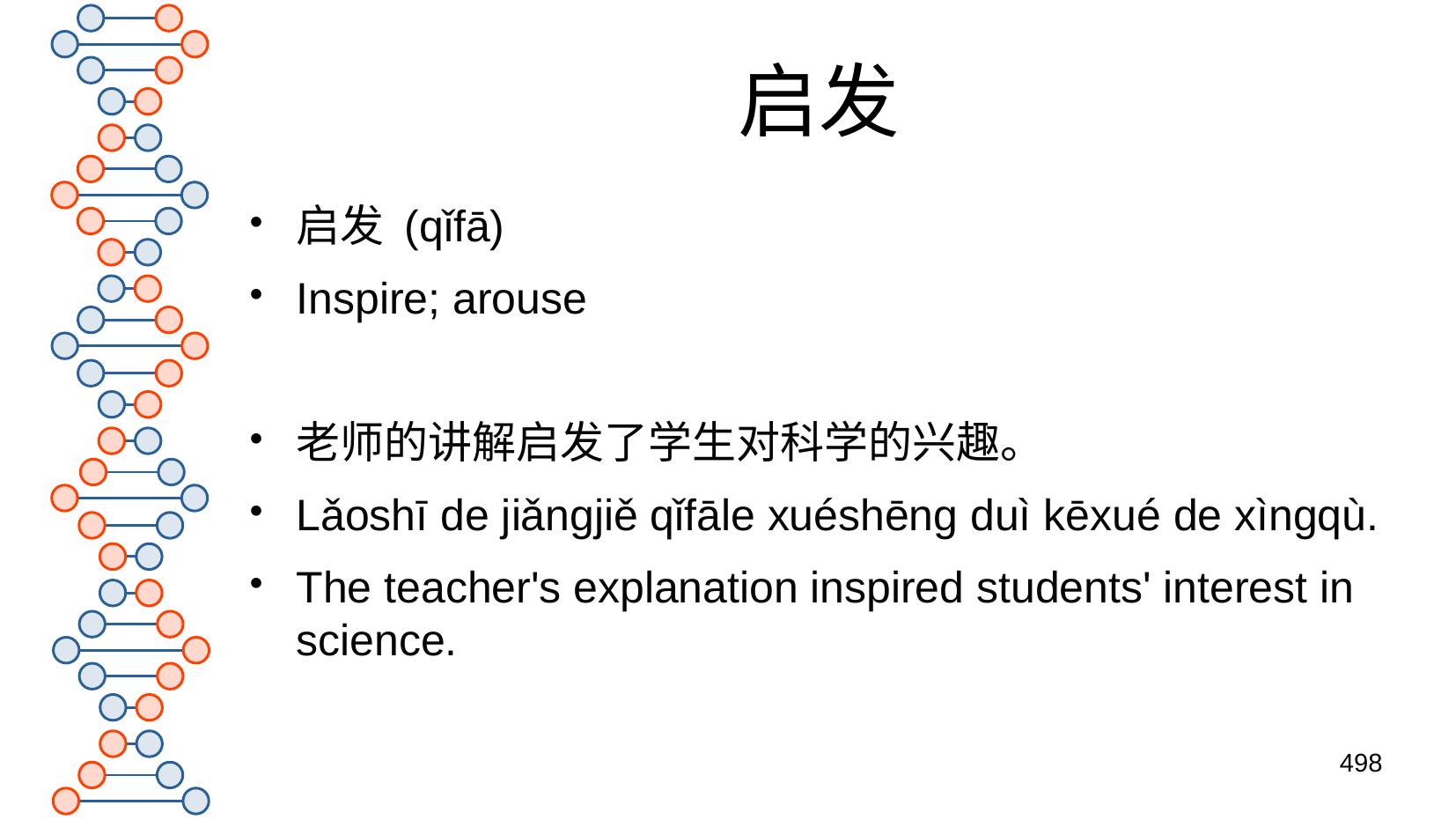

# 启发
启发 (qǐfā)
Inspire; arouse

老师的讲解启发了学生对科学的兴趣。
Lǎoshī de jiǎngjiě qǐfāle xuéshēng duì kēxué de xìngqù.
The teacher's explanation inspired students' interest in science.

498